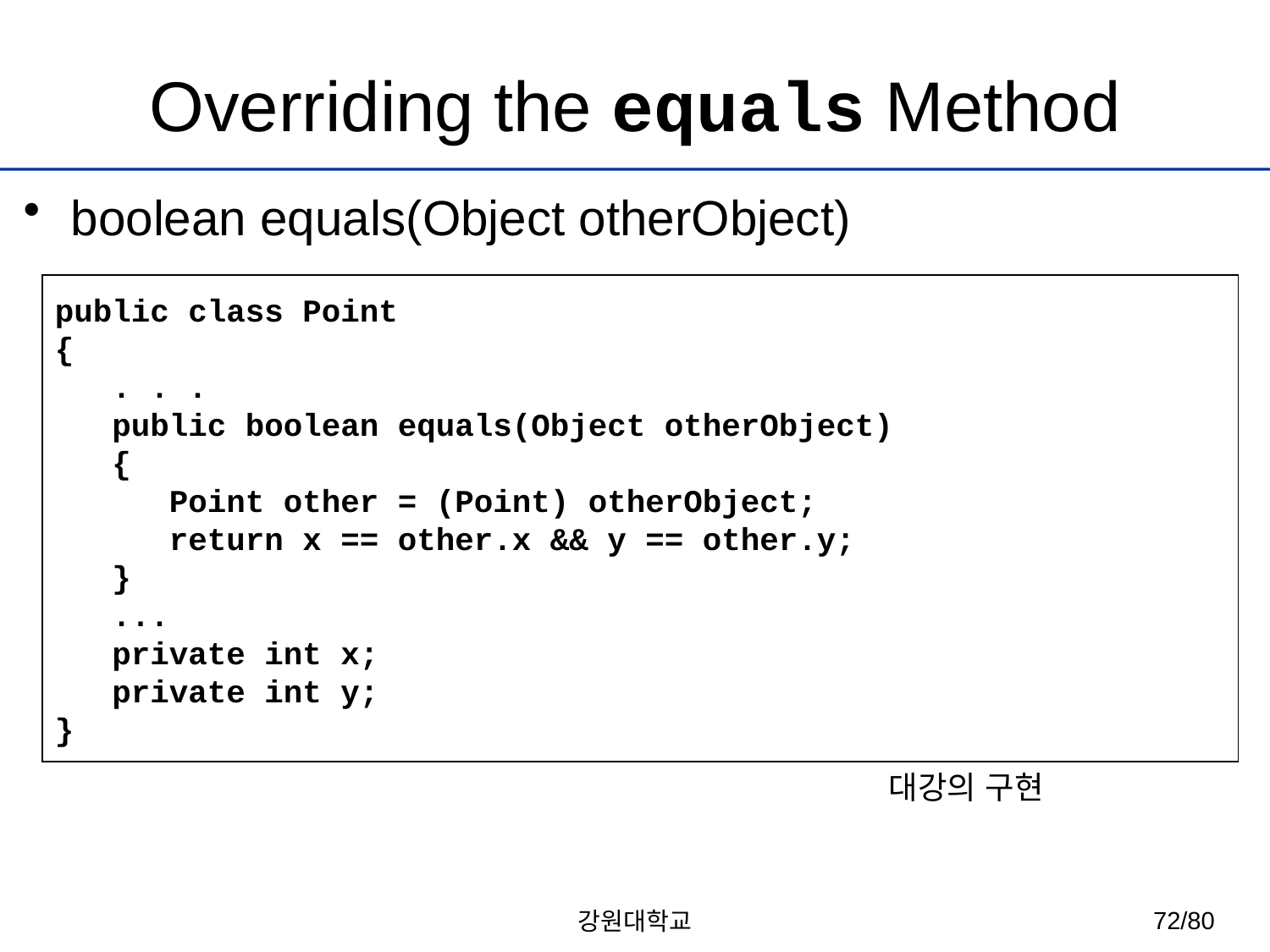

# Overriding the equals Method

boolean equals(Object otherObject)
public class Point
{
   . . .
   public boolean equals(Object otherObject)
   {
      Point other = (Point) otherObject;
      return x == other.x && y == other.y;
   }
   ...
   private int x;
   private int y;
}
대강의 구현
강원대학교